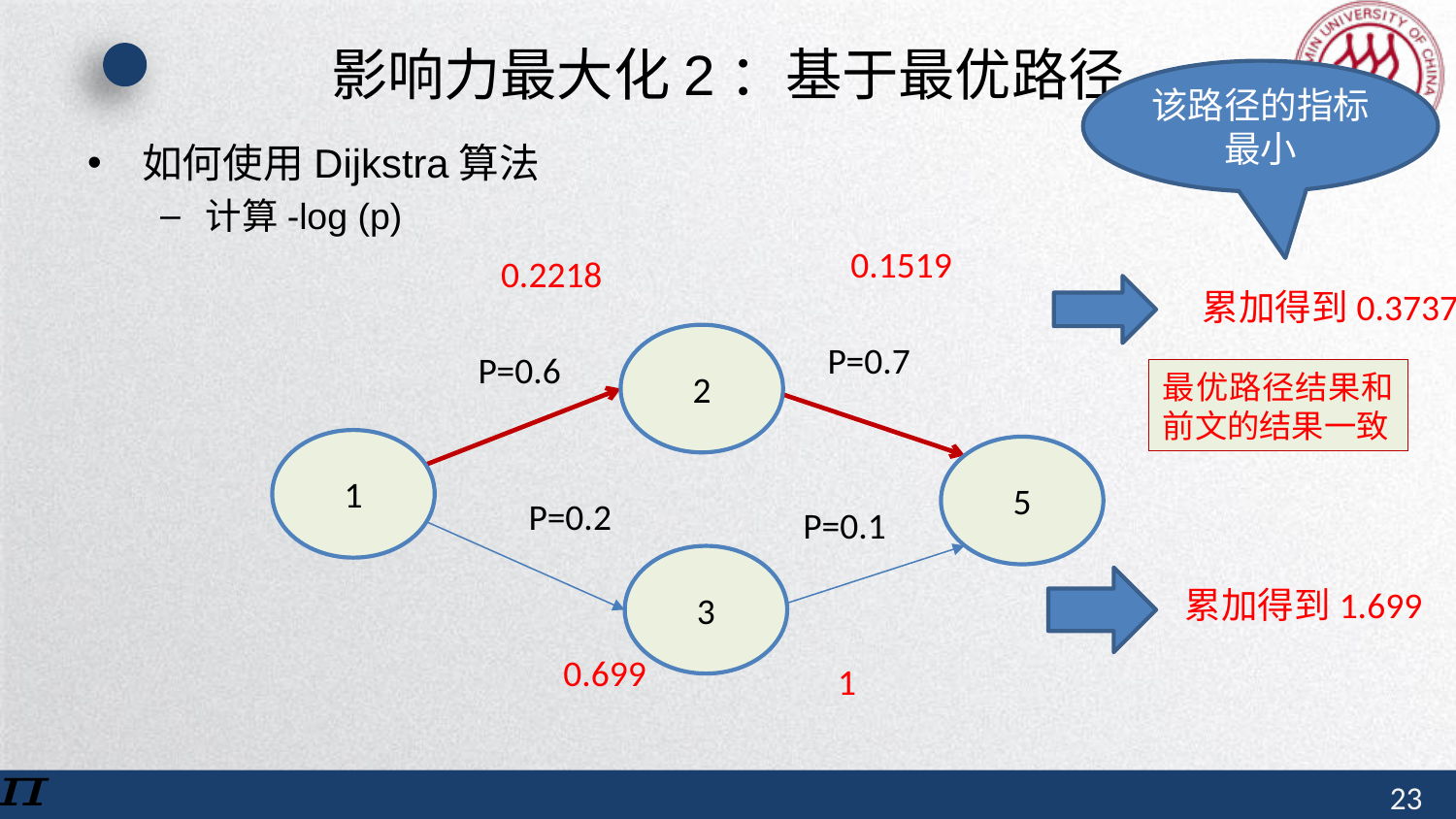

# 影响力最大化2：基于最优路径
该路径的指标最小
如何使用Dijkstra算法
计算-log (p)

0.1519
0.2218

累加得到0.3737
2
P=0.7
P=0.6
最优路径结果和前文的结果一致
1
5
P=0.2
P=0.1
3

累加得到1.699
0.699
1